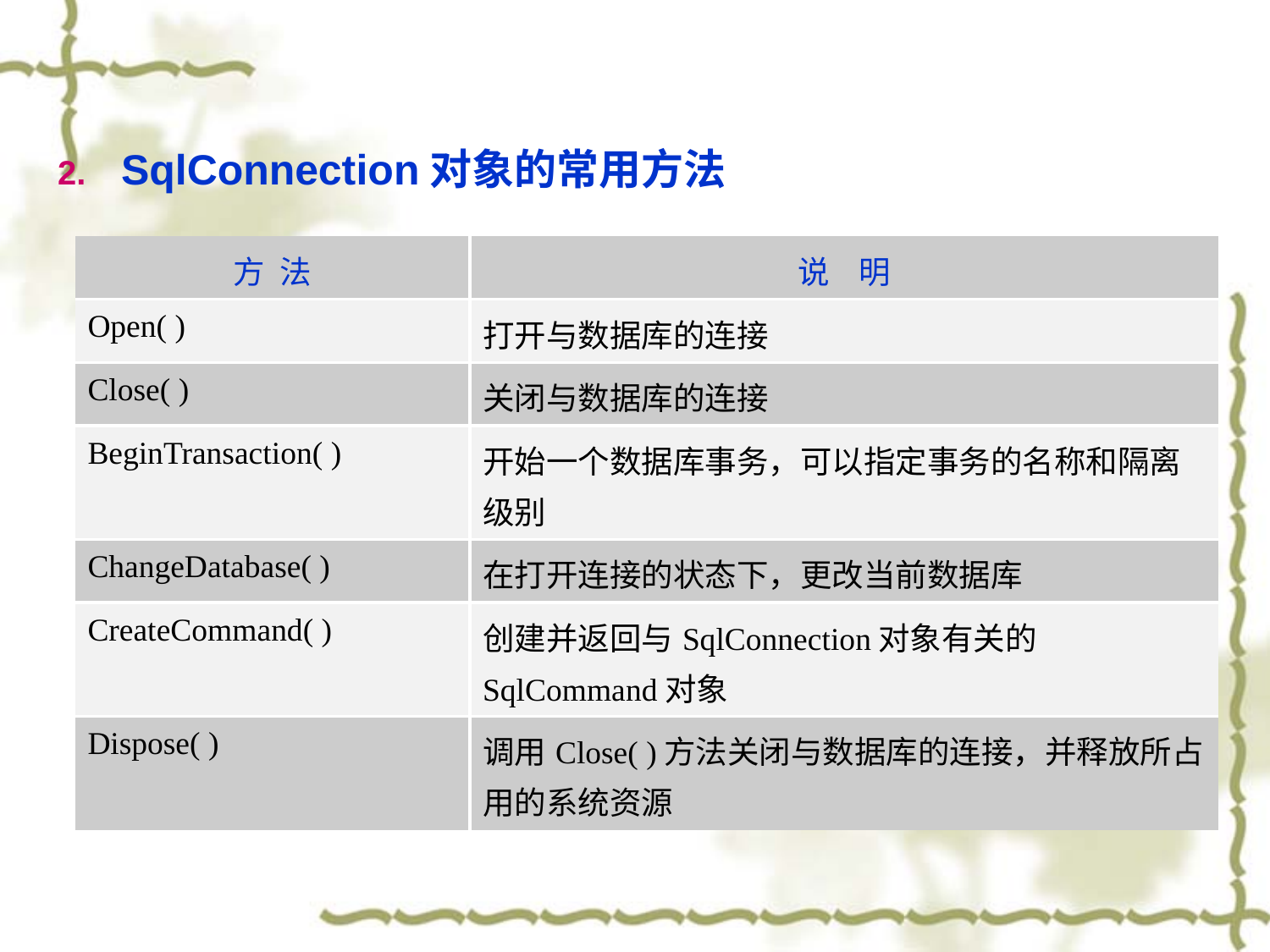

SqlConnection对象的常用方法
| 方 法 | 说 明 |
| --- | --- |
| Open( ) | 打开与数据库的连接 |
| Close( ) | 关闭与数据库的连接 |
| BeginTransaction( ) | 开始一个数据库事务，可以指定事务的名称和隔离级别 |
| ChangeDatabase( ) | 在打开连接的状态下，更改当前数据库 |
| CreateCommand( ) | 创建并返回与SqlConnection对象有关的SqlCommand对象 |
| Dispose( ) | 调用Close( )方法关闭与数据库的连接，并释放所占用的系统资源 |